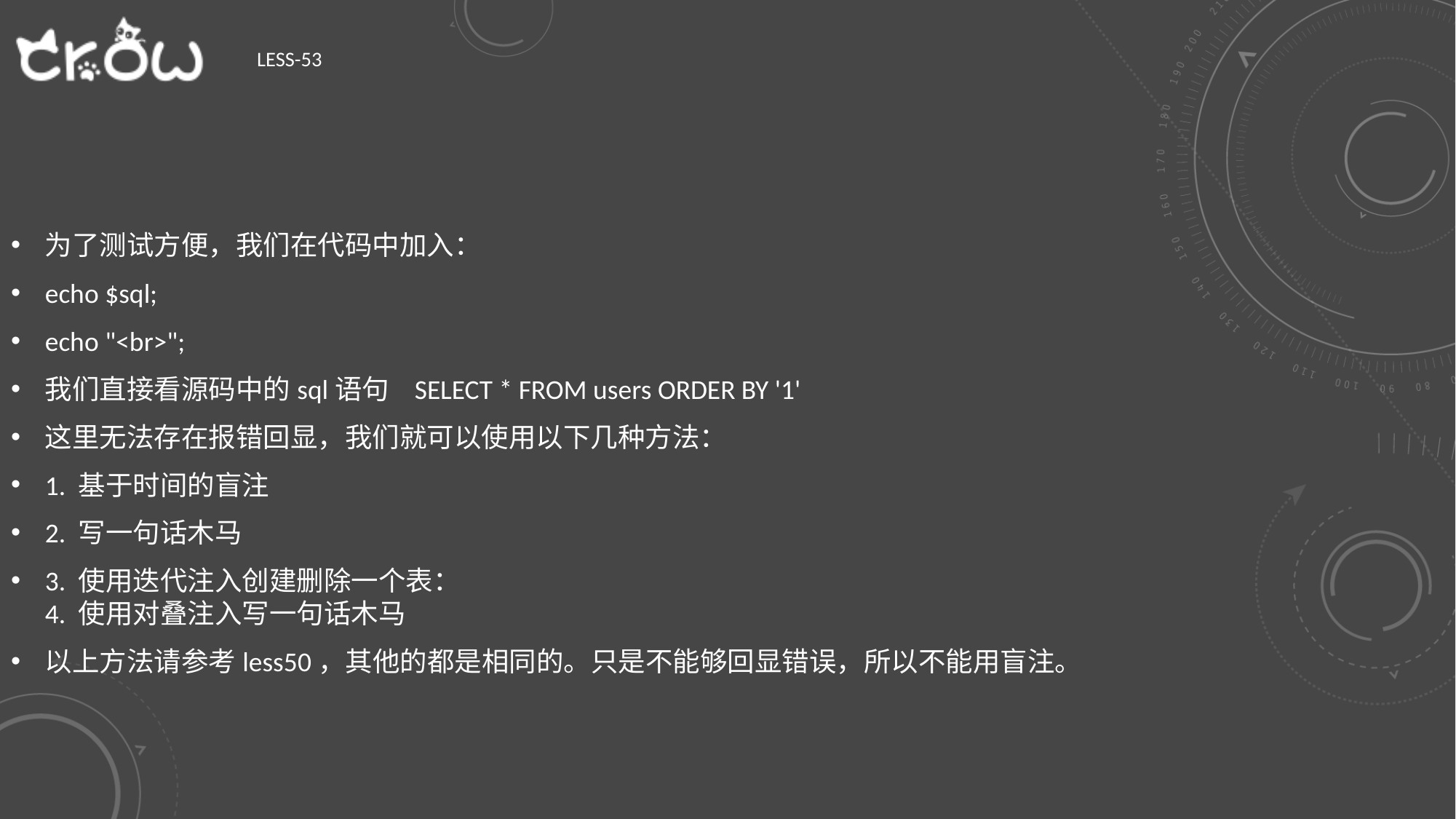

# Less-53
为了测试方便，我们在代码中加入：
echo $sql;
echo "<br>";
我们直接看源码中的sql语句   SELECT * FROM users ORDER BY '1'
这里无法存在报错回显，我们就可以使用以下几种方法：
1. 基于时间的盲注
2. 写一句话木马
3. 使用迭代注入创建删除一个表：
4. 使用对叠注入写一句话木马
以上方法请参考less50，其他的都是相同的。只是不能够回显错误，所以不能用盲注。